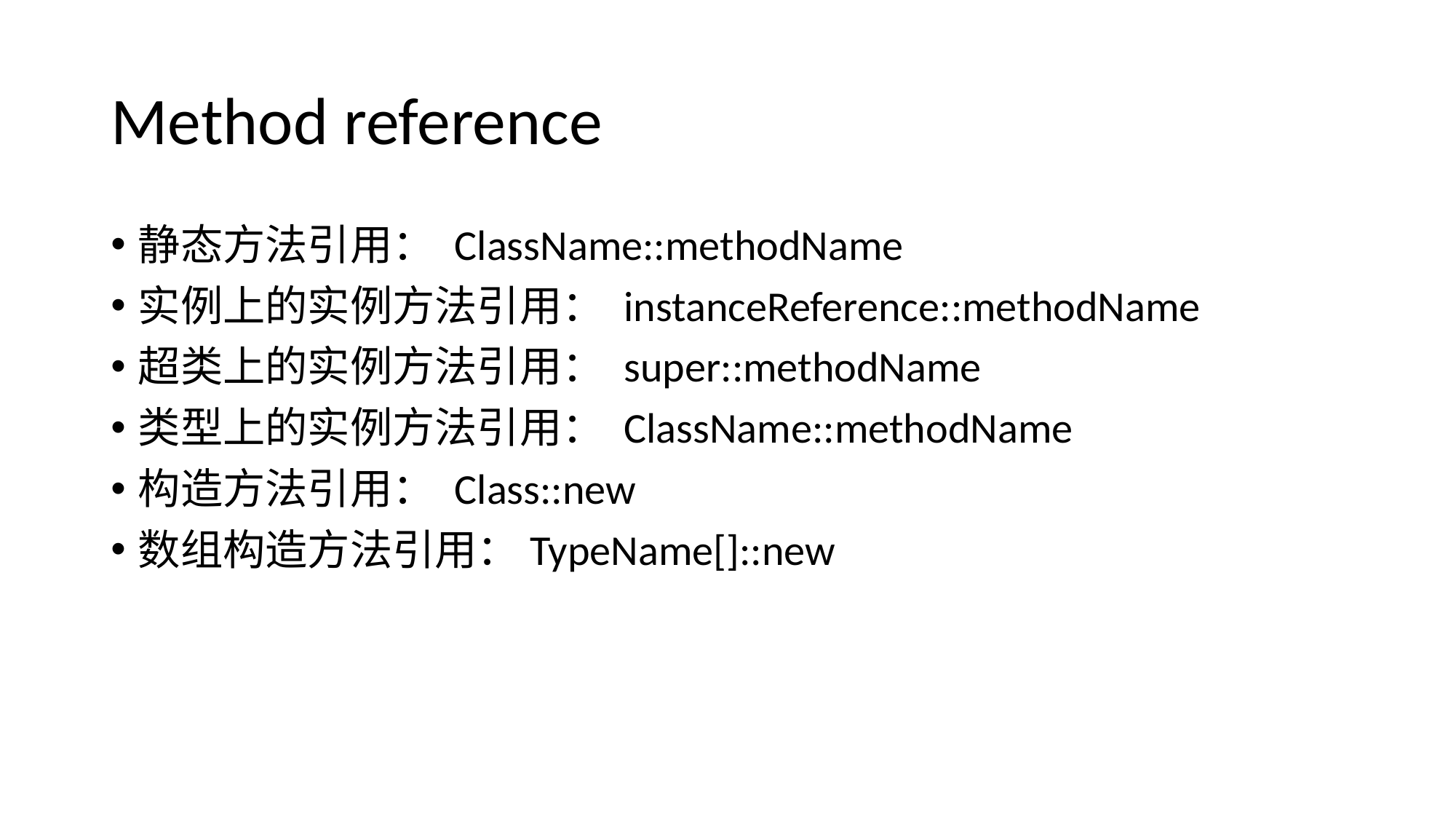

# Method reference
静态方法引用： ClassName::methodName
实例上的实例方法引用： instanceReference::methodName
超类上的实例方法引用： super::methodName
类型上的实例方法引用： ClassName::methodName
构造方法引用： Class::new
数组构造方法引用：TypeName[]::new